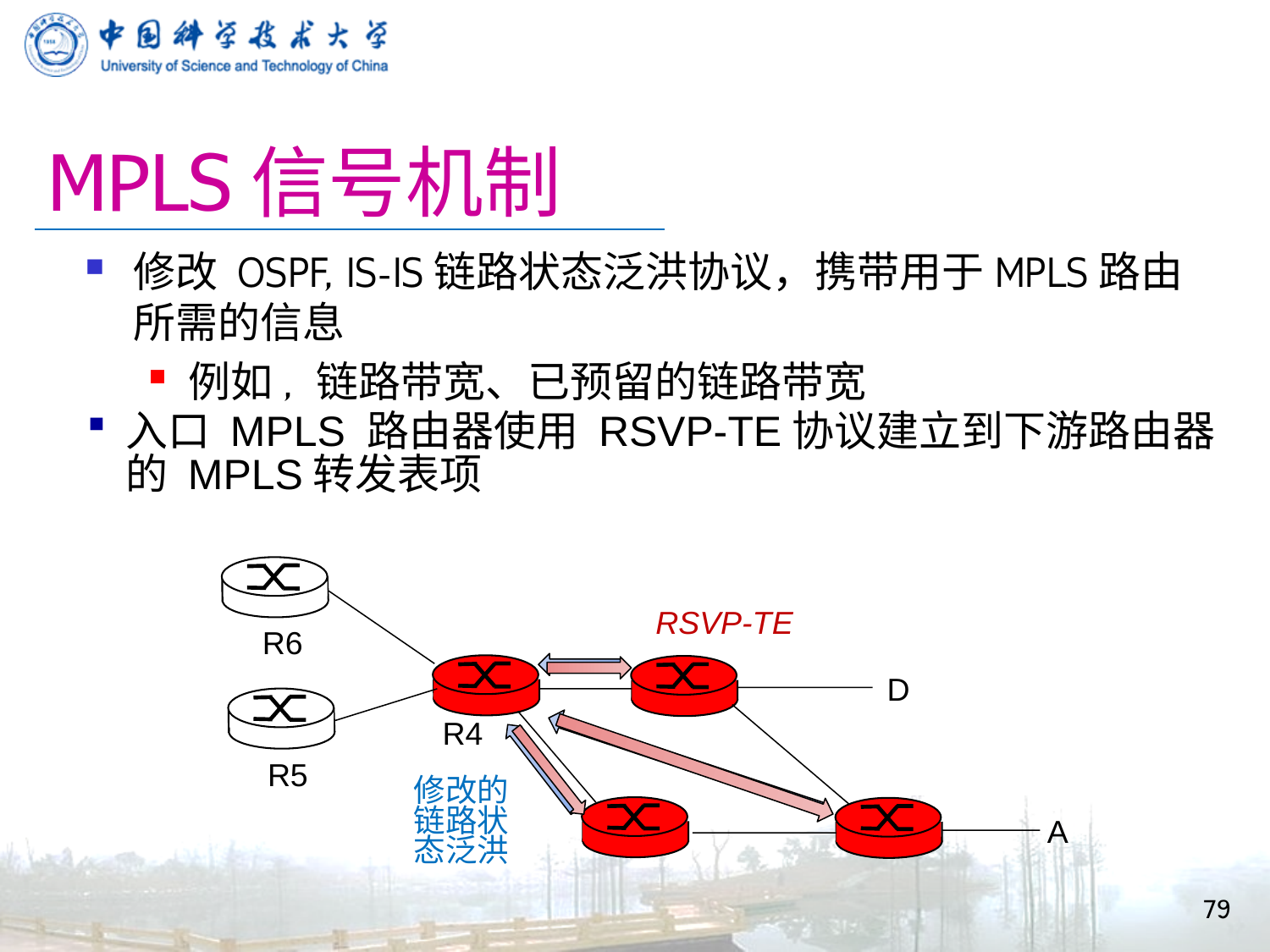

# MPLS信号机制
修改 OSPF, IS-IS链路状态泛洪协议，携带用于MPLS路由所需的信息
例如, 链路带宽、已预留的链路带宽
入口 MPLS 路由器使用 RSVP-TE协议建立到下游路由器的 MPLS转发表项

RSVP-TE

R6

修改的
链路状
态泛洪

D

R4

R5

A

79